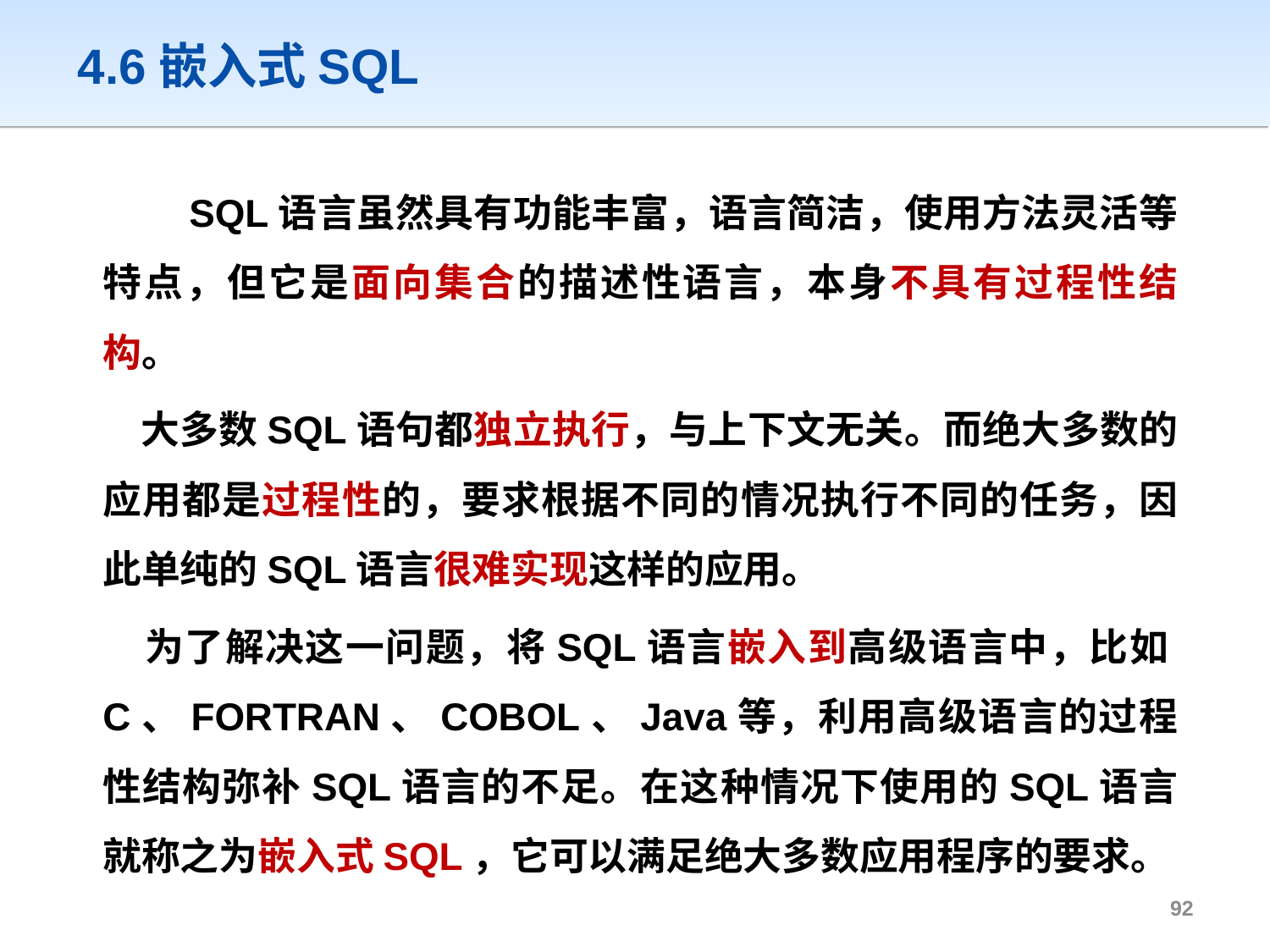

# 4.6嵌入式SQL
	    SQL语言虽然具有功能丰富，语言简洁，使用方法灵活等特点，但它是面向集合的描述性语言，本身不具有过程性结构。
	   大多数SQL语句都独立执行，与上下文无关。而绝大多数的应用都是过程性的，要求根据不同的情况执行不同的任务，因此单纯的SQL语言很难实现这样的应用。
	   为了解决这一问题，将SQL语言嵌入到高级语言中，比如C、FORTRAN、COBOL、Java等，利用高级语言的过程性结构弥补SQL语言的不足。在这种情况下使用的SQL语言就称之为嵌入式SQL，它可以满足绝大多数应用程序的要求。

92